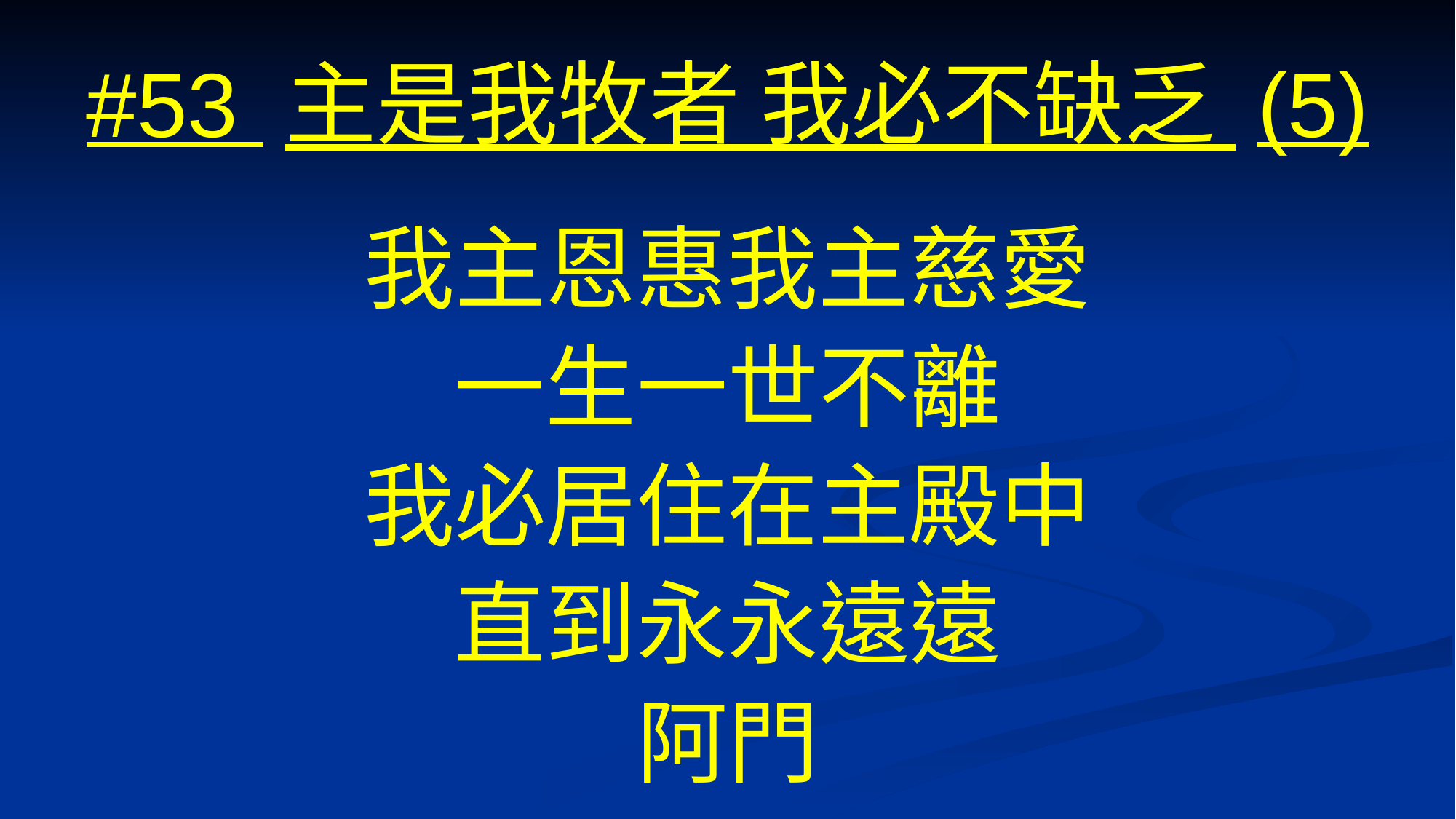

# #53 主是我牧者 我必不缺乏 (5)
我主恩惠我主慈愛
一生一世不離
我必居住在主殿中
直到永永遠遠
阿門